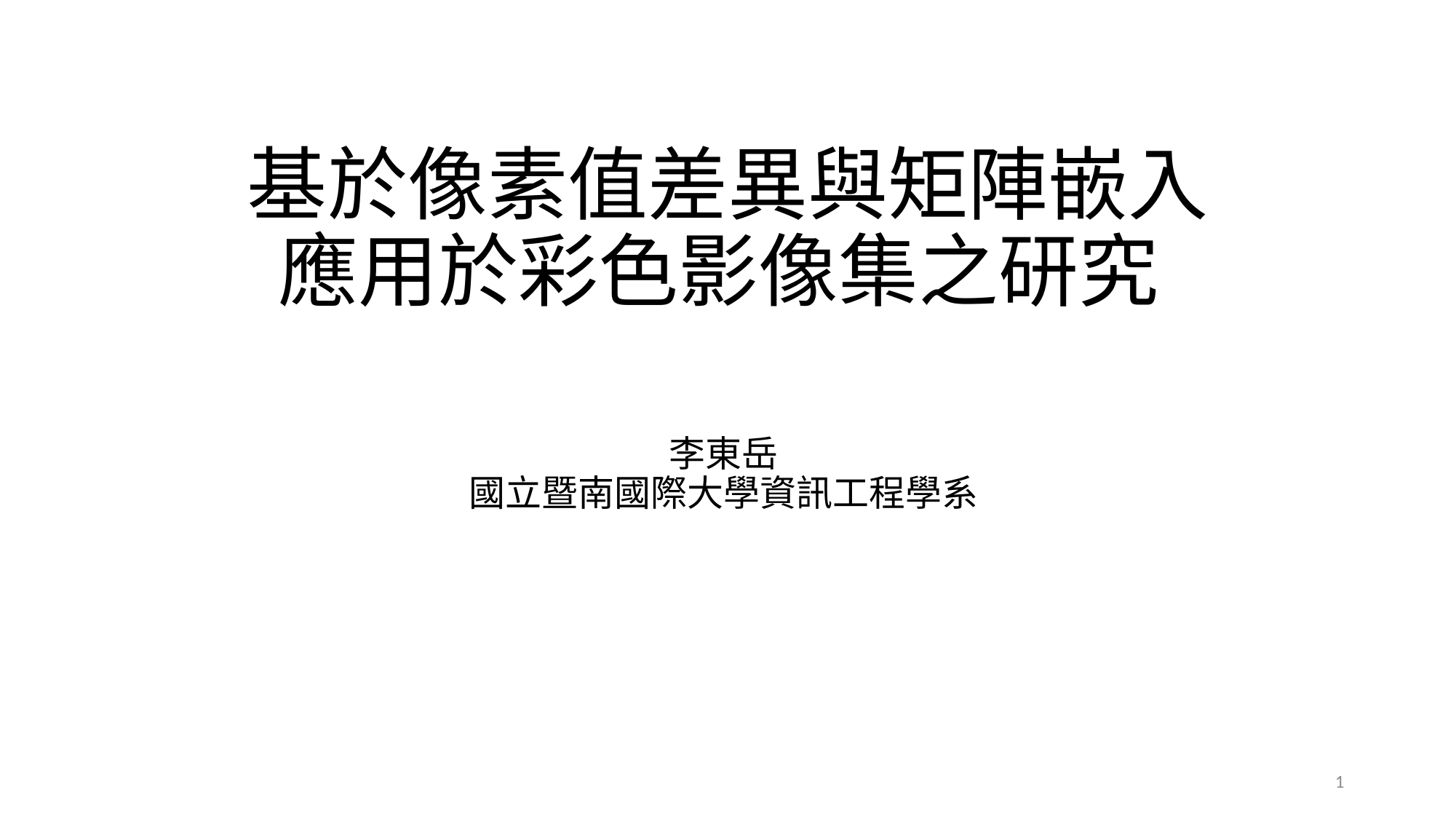

# 基於像素值差異與矩陣嵌入 應用於彩色影像集之研究
李東岳
國立暨南國際大學資訊工程學系
1